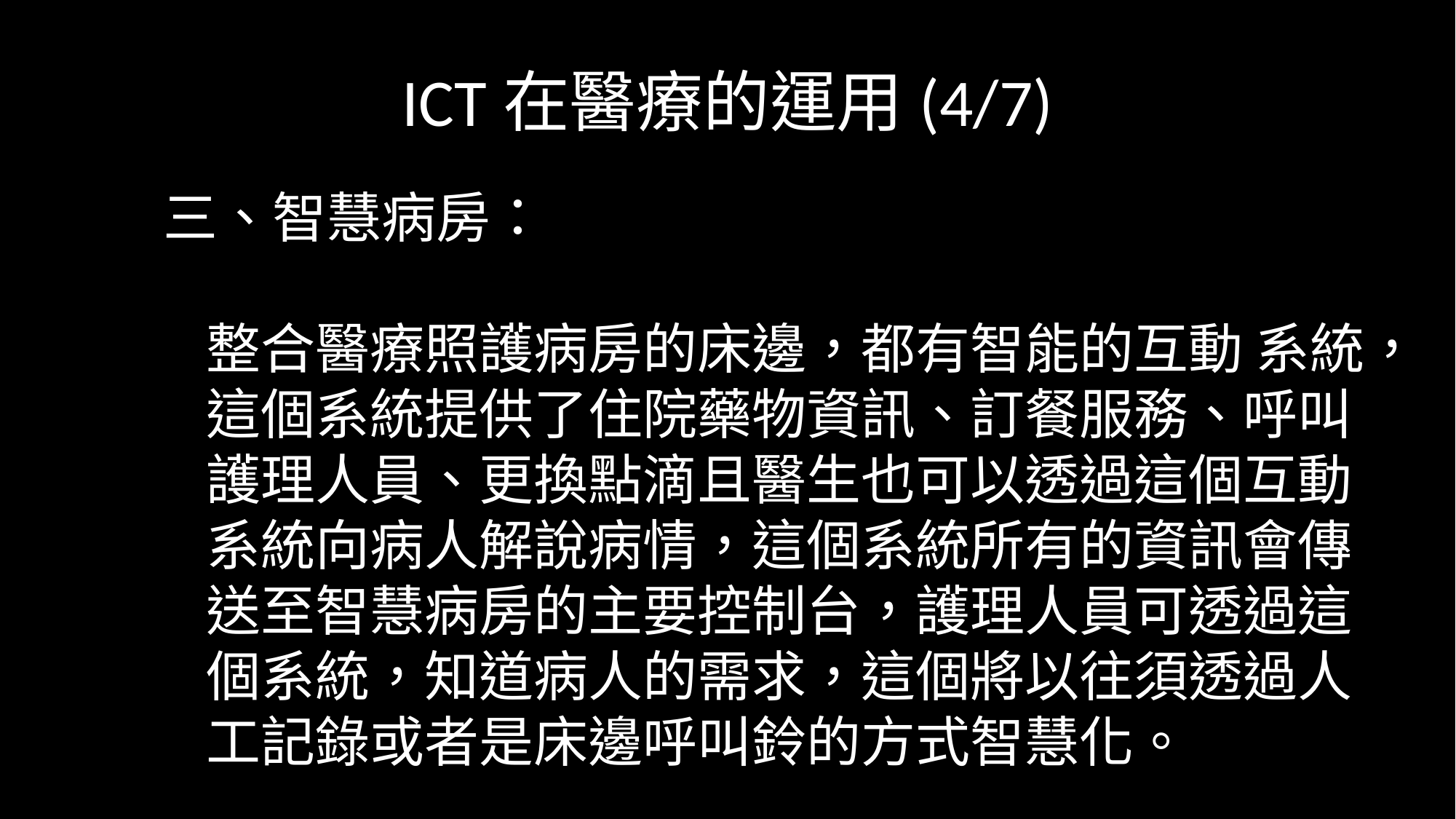

# ICT在醫療的運用(4/7)
三、智慧病房：

整合醫療照護病房的床邊，都有智能的互動 系統，這個系統提供了住院藥物資訊、訂餐服務、呼叫護理人員、更換點滴且醫生也可以透過這個互動系統向病人解說病情，這個系統所有的資訊會傳送至智慧病房的主要控制台，護理人員可透過這個系統，知道病人的需求，這個將以往須透過人工記錄或者是床邊呼叫鈴的方式智慧化。